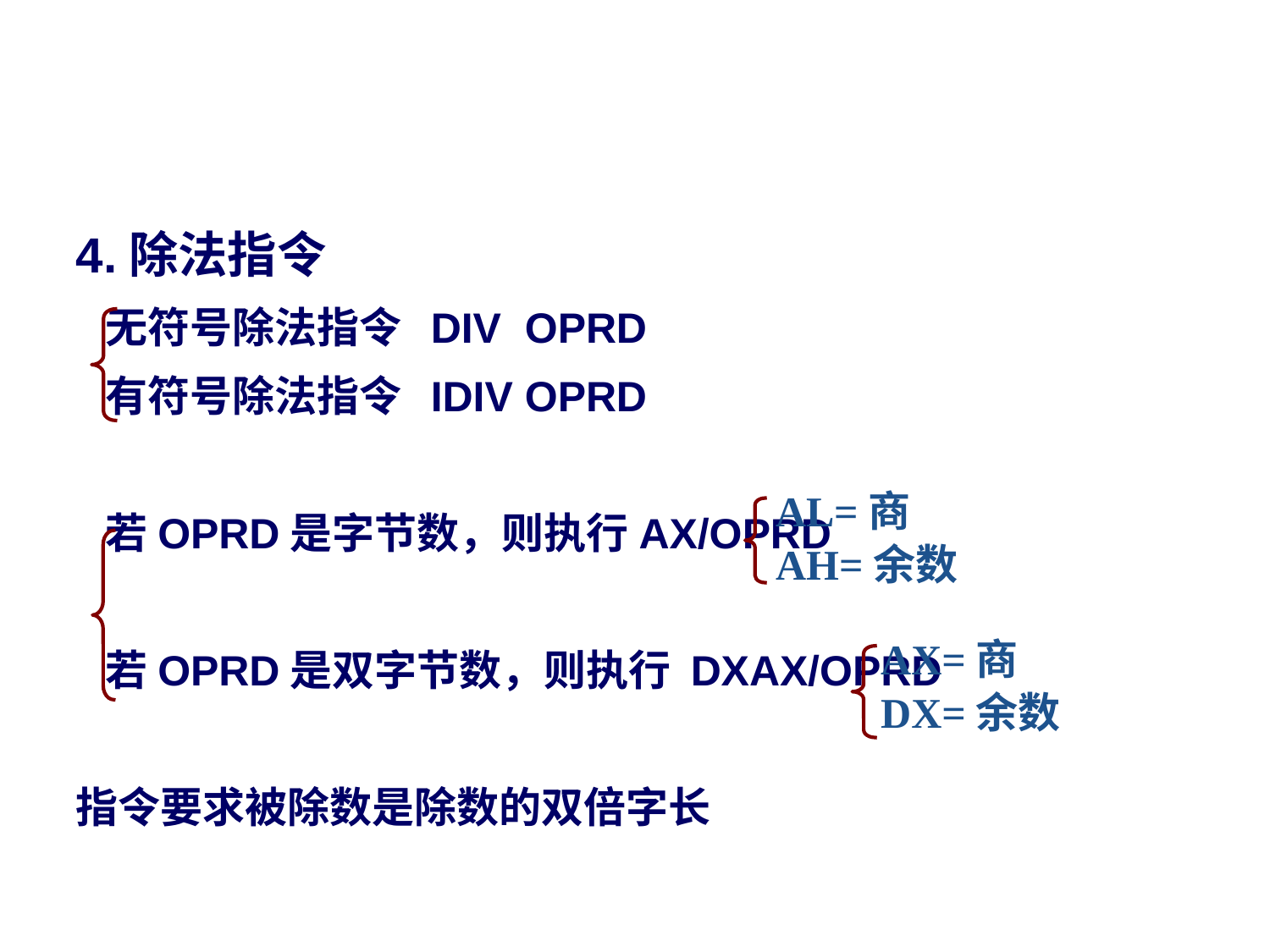

#
4.除法指令
  无符号除法指令  DIV  OPRD
  有符号除法指令  IDIV OPRD

  若OPRD是字节数，则执行AX/OPRD

  若OPRD是双字节数，则执行 DXAX/OPRD

指令要求被除数是除数的双倍字长

AL=商
AH=余数

AX=商
DX=余数